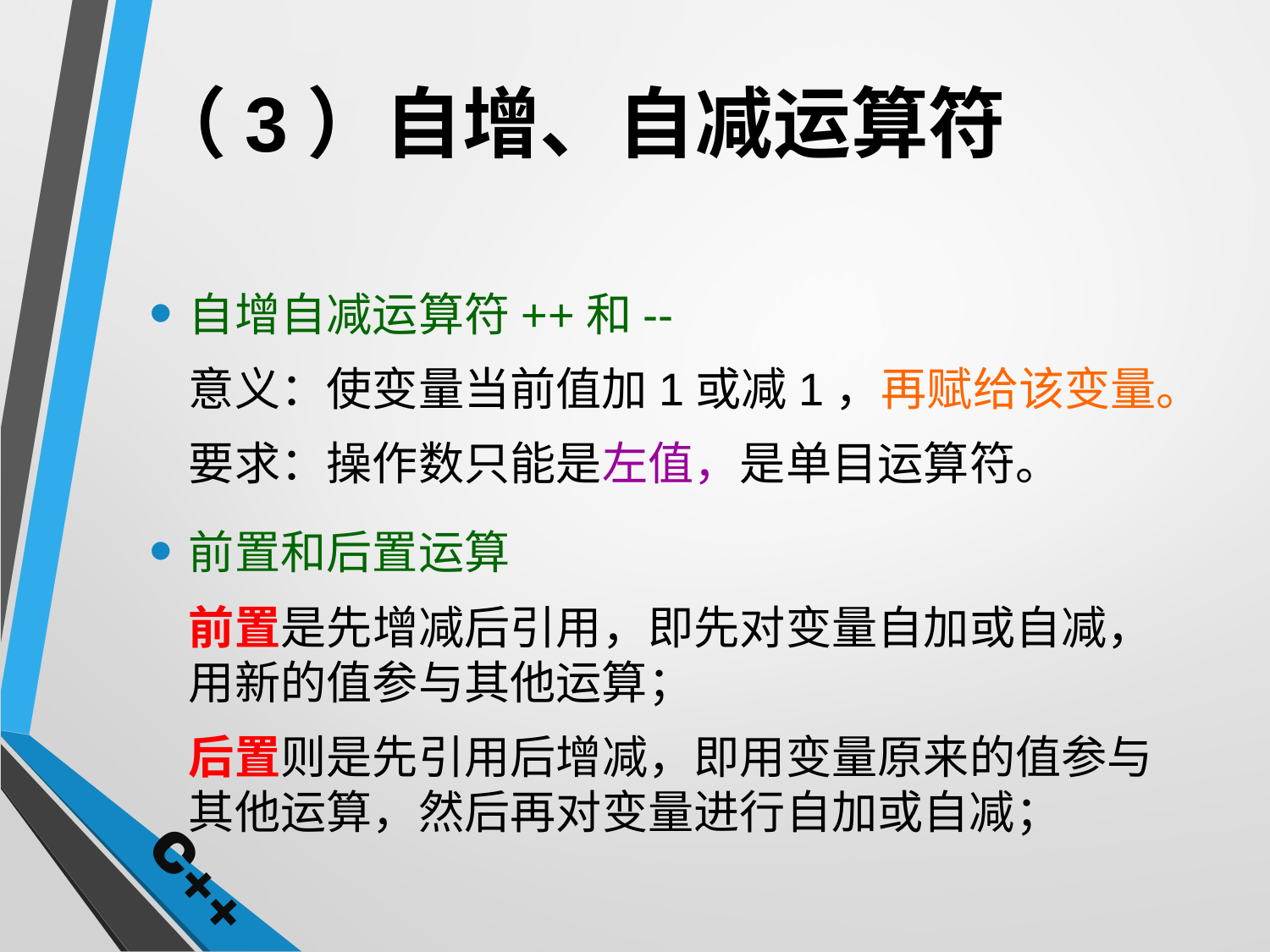

# （3）自增、自减运算符
自增自减运算符++和--
	意义：使变量当前值加1或减1，再赋给该变量。
	要求：操作数只能是左值，是单目运算符。
前置和后置运算
	前置是先增减后引用，即先对变量自加或自减，用新的值参与其他运算；
	后置则是先引用后增减，即用变量原来的值参与其他运算，然后再对变量进行自加或自减；